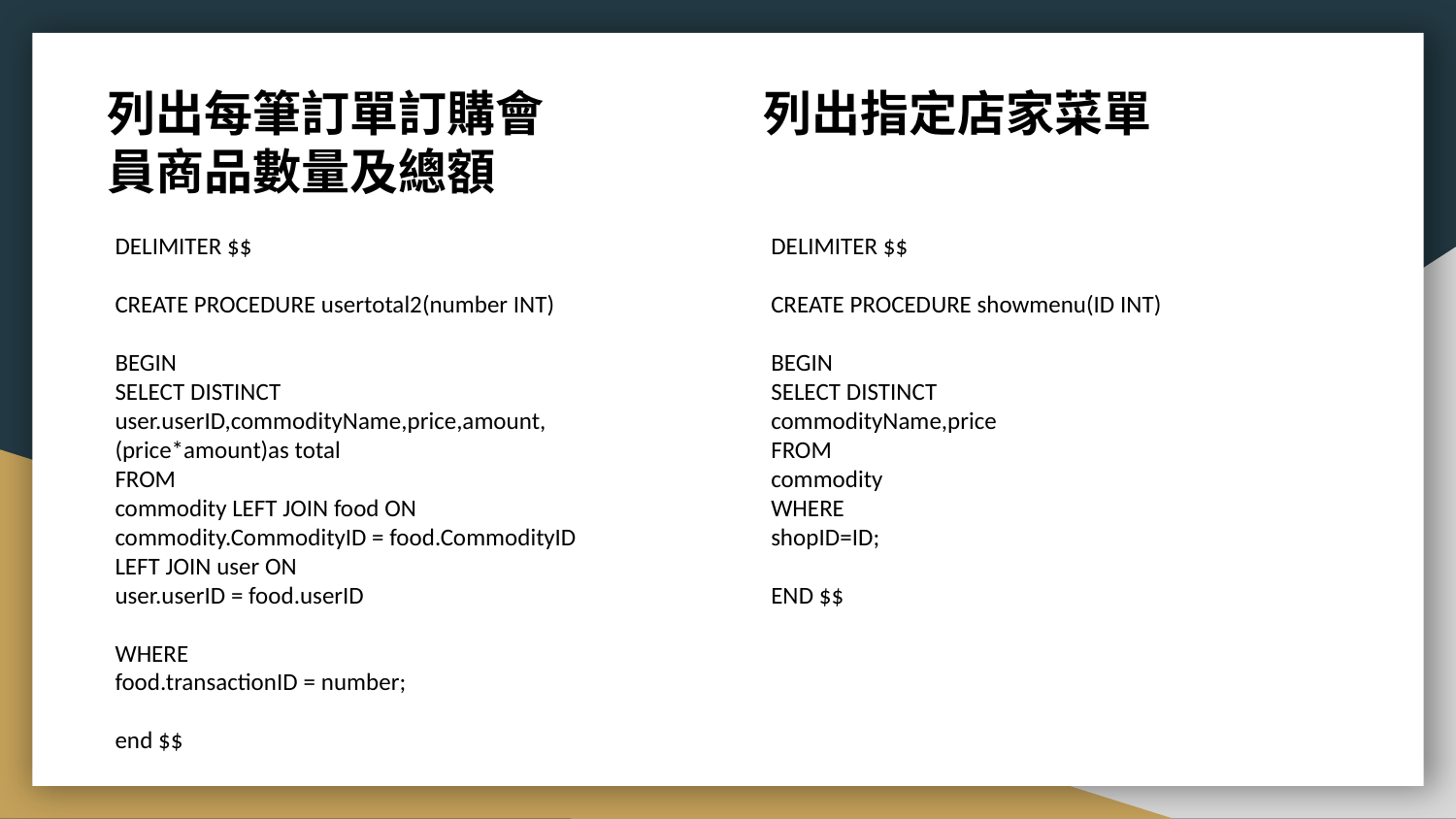

列出每筆訂單訂購會員商品數量及總額

列出指定店家菜單
DELIMITER $$

CREATE PROCEDURE usertotal2(number INT)

BEGIN
SELECT DISTINCT
user.userID,commodityName,price,amount,(price*amount)as total
FROM
commodity LEFT JOIN food ON
commodity.CommodityID = food.CommodityID
LEFT JOIN user ON
user.userID = food.userID

WHERE
food.transactionID = number;

end $$

DELIMITER $$

CREATE PROCEDURE showmenu(ID INT)

BEGIN
SELECT DISTINCT
commodityName,price
FROM
commodity
WHERE
shopID=ID;

END $$